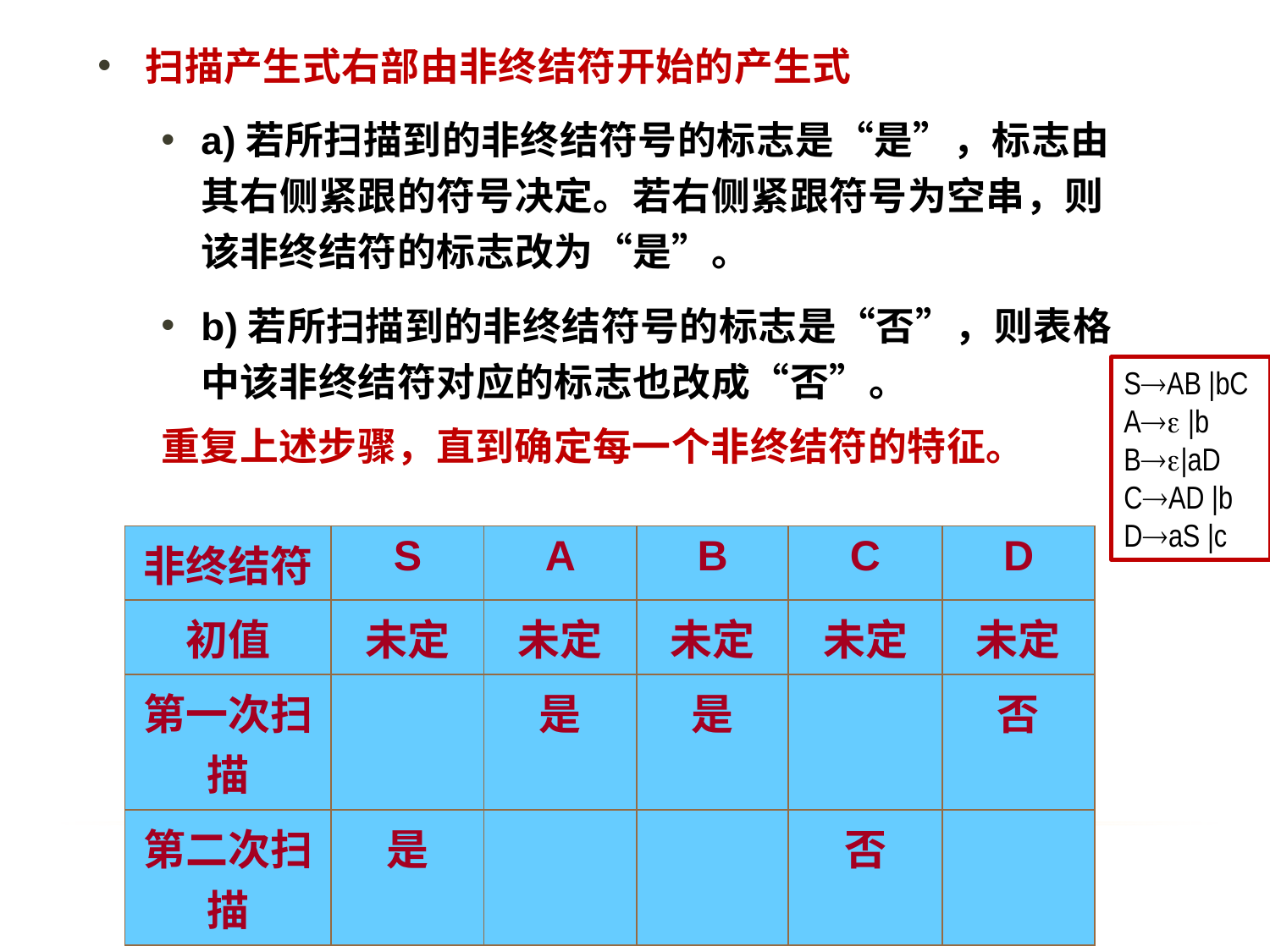

扫描产生式右部由非终结符开始的产生式
a)若所扫描到的非终结符号的标志是“是”，标志由其右侧紧跟的符号决定。若右侧紧跟符号为空串，则该非终结符的标志改为“是”。
b)若所扫描到的非终结符号的标志是“否”，则表格中该非终结符对应的标志也改成“否”。
重复上述步骤，直到确定每一个非终结符的特征。

S→AB |bC
A→ε |b
B→ε|aD
C→AD |b
D→aS |c
| 非终结符 | S | A | B | C | D |
| --- | --- | --- | --- | --- | --- |
| 初值 | 未定 | 未定 | 未定 | 未定 | 未定 |
| 第一次扫描 |  | 是 | 是 |  | 否 |
| 第二次扫描 | 是 |  |  | 否 |  |